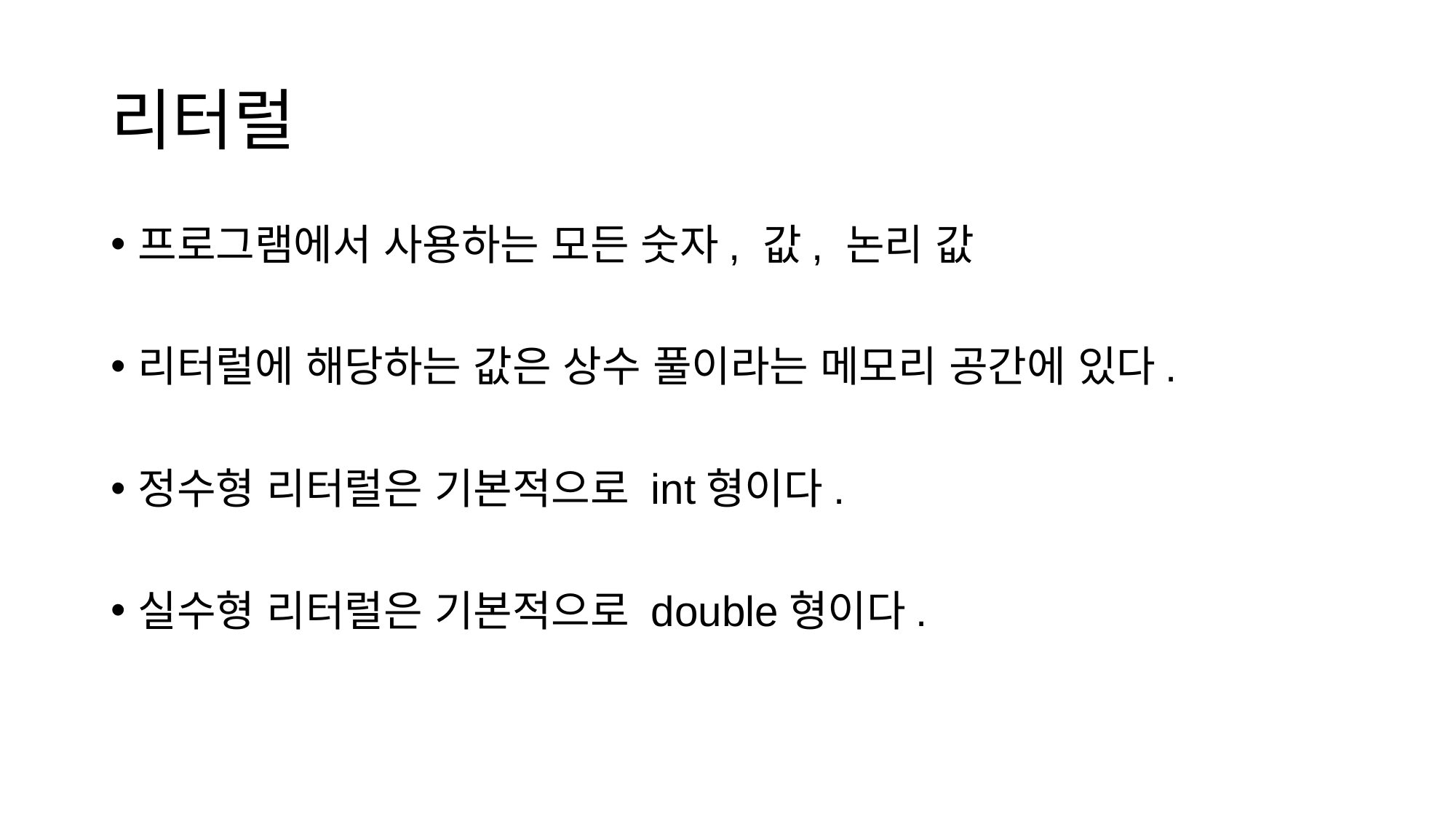

# 리터럴
프로그램에서 사용하는 모든 숫자, 값, 논리 값

리터럴에 해당하는 값은 상수 풀이라는 메모리 공간에 있다.

정수형 리터럴은 기본적으로 int형이다.

실수형 리터럴은 기본적으로 double형이다.